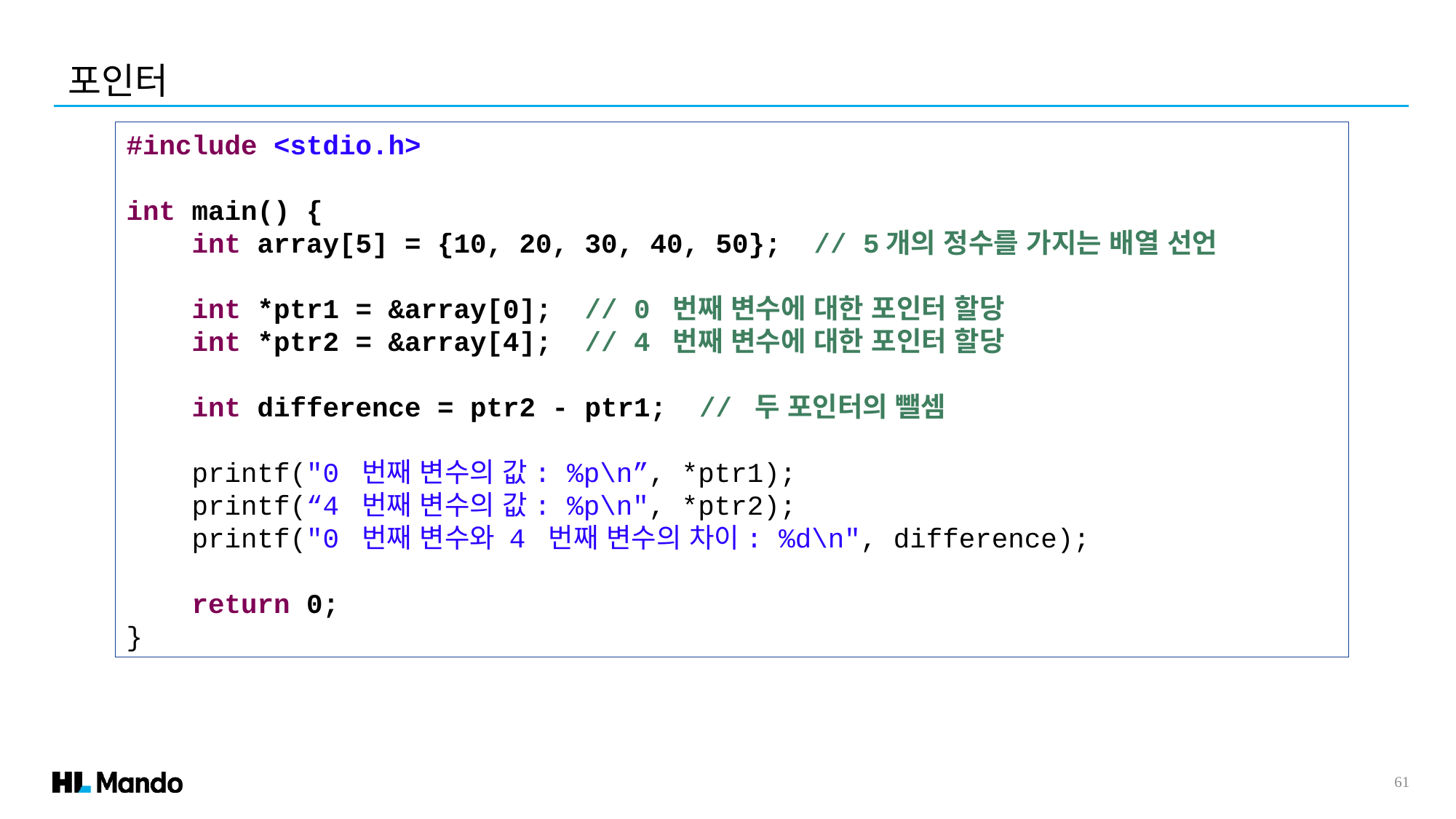

포인터
#include <stdio.h>

int main() {
    int array[5] = {10, 20, 30, 40, 50};  // 5개의 정수를 가지는 배열 선언

    int *ptr1 = &array[0];  // 0 번째 변수에 대한 포인터 할당
    int *ptr2 = &array[4];  // 4 번째 변수에 대한 포인터 할당

    int difference = ptr2 - ptr1;  // 두 포인터의 뺄셈

    printf("0 번째 변수의 값: %p\n”, *ptr1);
    printf(“4 번째 변수의 값: %p\n", *ptr2);
    printf("0 번째 변수와 4 번째 변수의 차이: %d\n", difference);

    return 0;
}
61